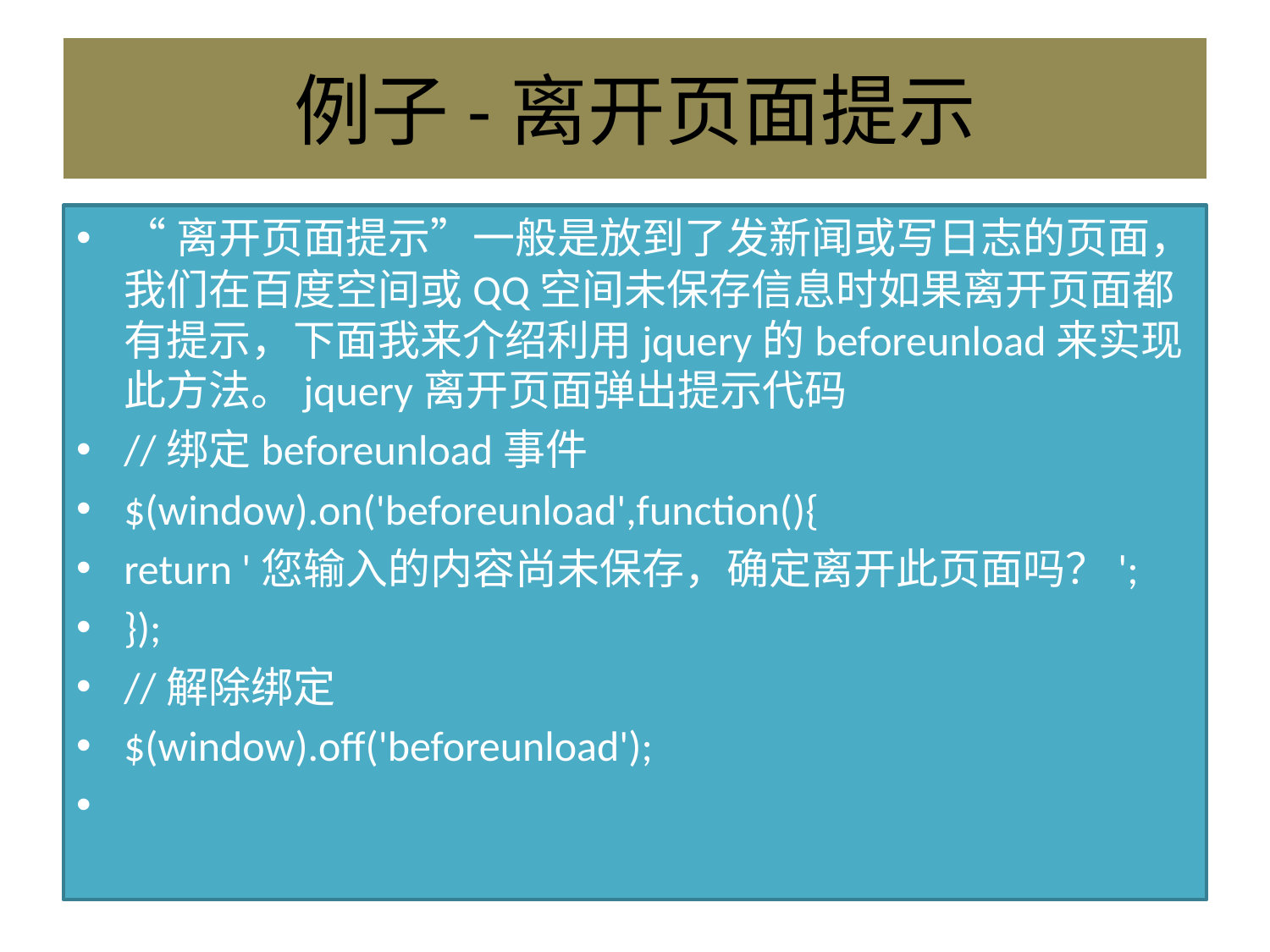

# 例子-离开页面提示
“离开页面提示”一般是放到了发新闻或写日志的页面，我们在百度空间或QQ空间未保存信息时如果离开页面都有提示，下面我来介绍利用jquery的beforeunload来实现此方法。jquery离开页面弹出提示代码
//绑定beforeunload事件
$(window).on('beforeunload',function(){
return '您输入的内容尚未保存，确定离开此页面吗？';
});
//解除绑定
$(window).off('beforeunload');